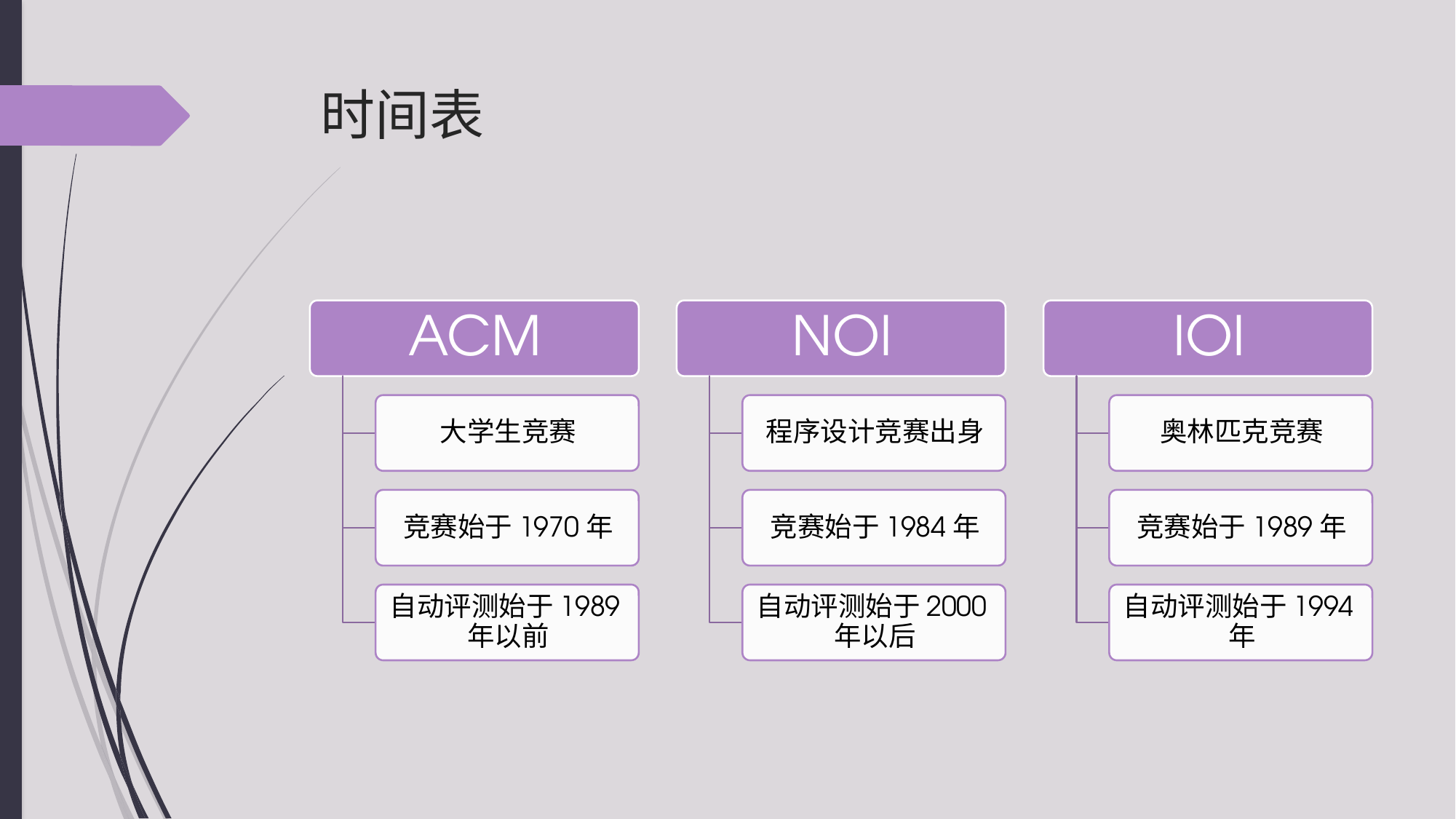

# 时间表
ACM
大学生竞赛
竞赛始于1970年
自动评测始于1989年以前
NOI
程序设计竞赛出身
竞赛始于1984年
自动评测始于2000年以后
IOI
奥林匹克竞赛
竞赛始于1989年
自动评测始于1994年